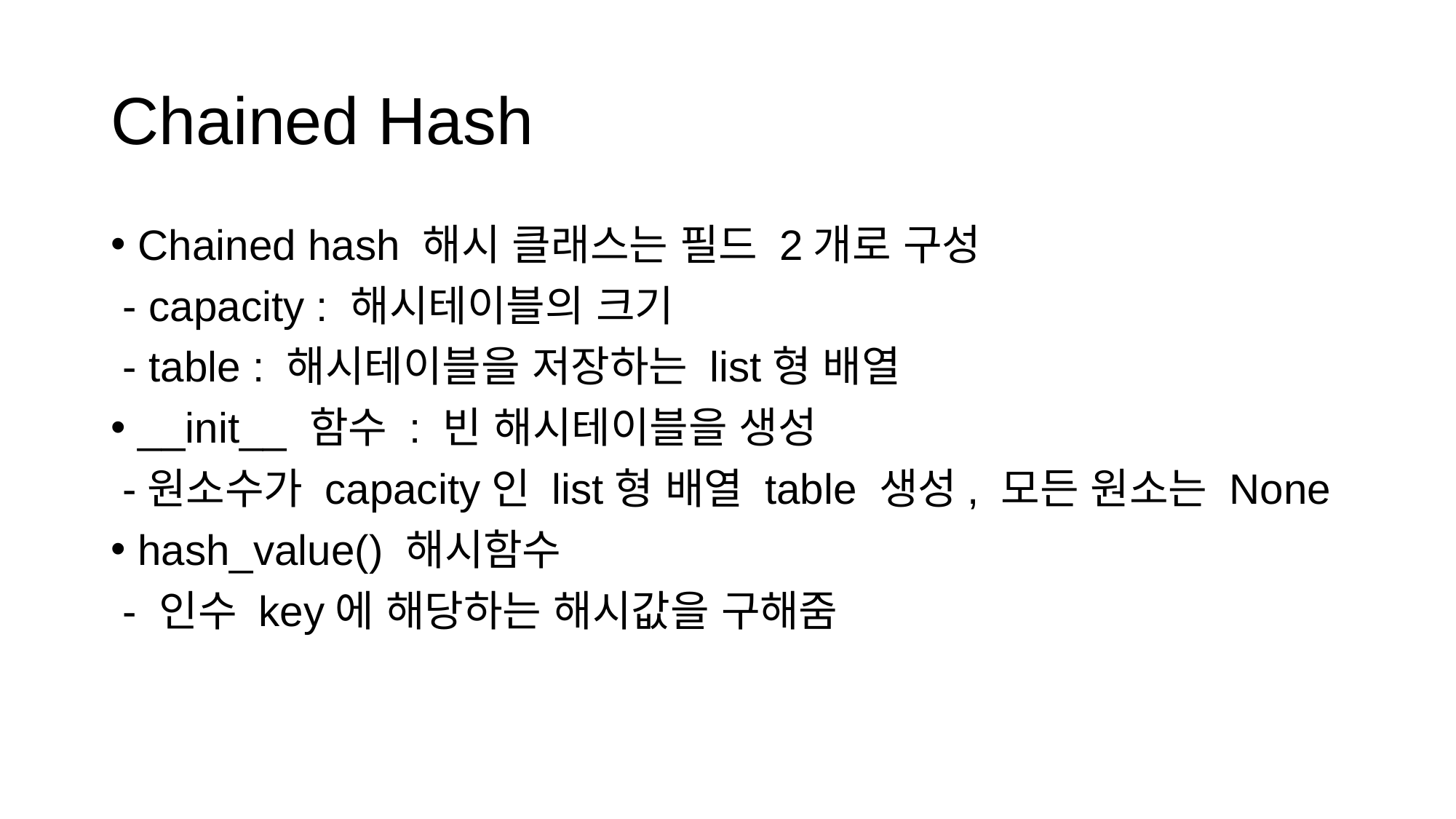

# Chained Hash
Chained hash 해시 클래스는 필드 2개로 구성
 - capacity : 해시테이블의 크기
 - table : 해시테이블을 저장하는 list형 배열
__init__ 함수 : 빈 해시테이블을 생성
 -원소수가 capacity인 list형 배열 table 생성, 모든 원소는 None
 hash_value() 해시함수
 - 인수 key에 해당하는 해시값을 구해줌